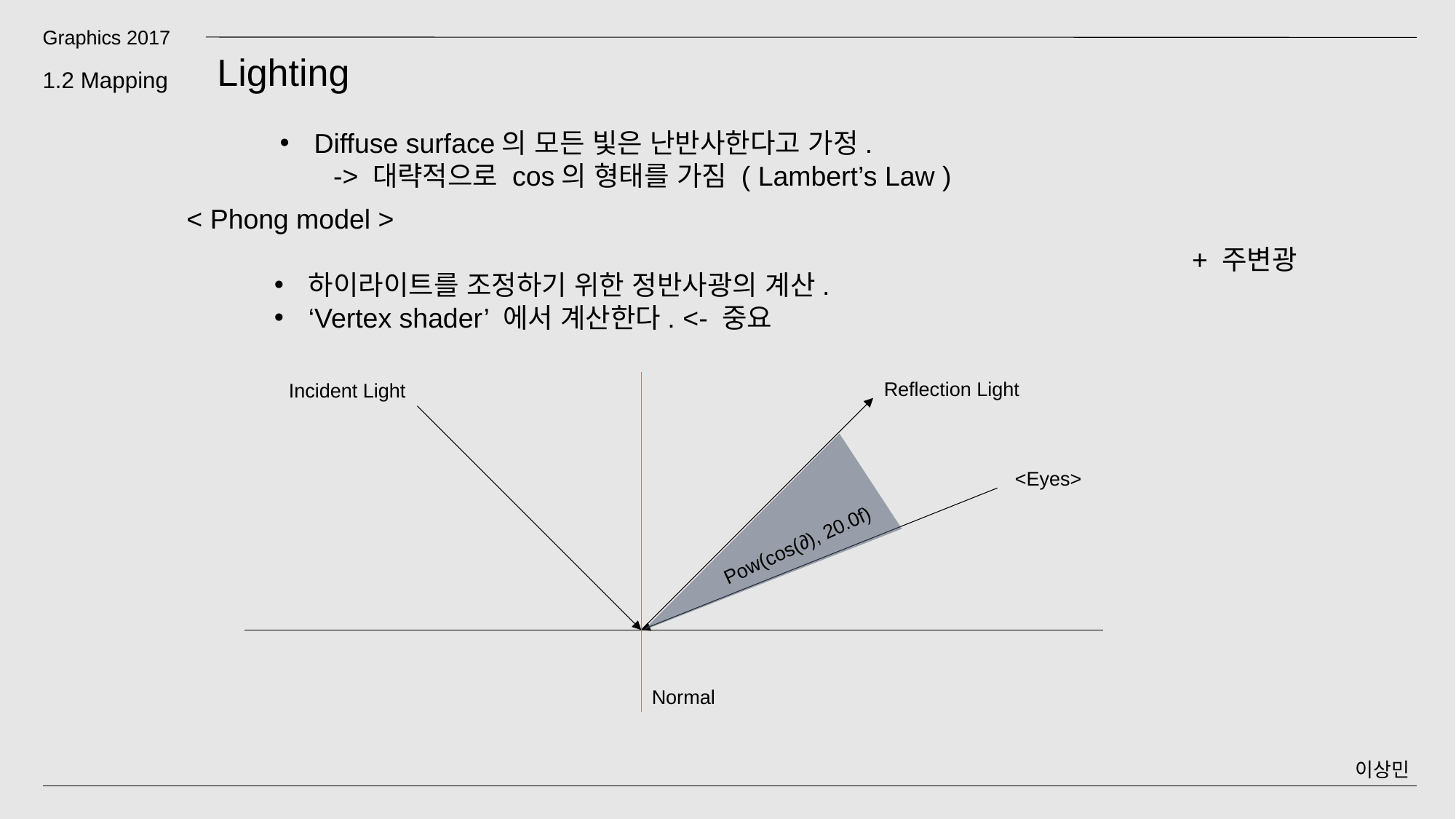

Graphics 2017
Lighting
1.2 Mapping
Diffuse surface의 모든 빛은 난반사한다고 가정.
       -> 대략적으로 cos의 형태를 가짐 ( Lambert’s Law )
< Phong model >
+ 주변광
하이라이트를 조정하기 위한 정반사광의 계산.
‘Vertex shader’ 에서 계산한다. <- 중요
Reflection Light
Incident Light

 <Eyes>
Pow(cos(∂), 20.0f)
Normal
이상민